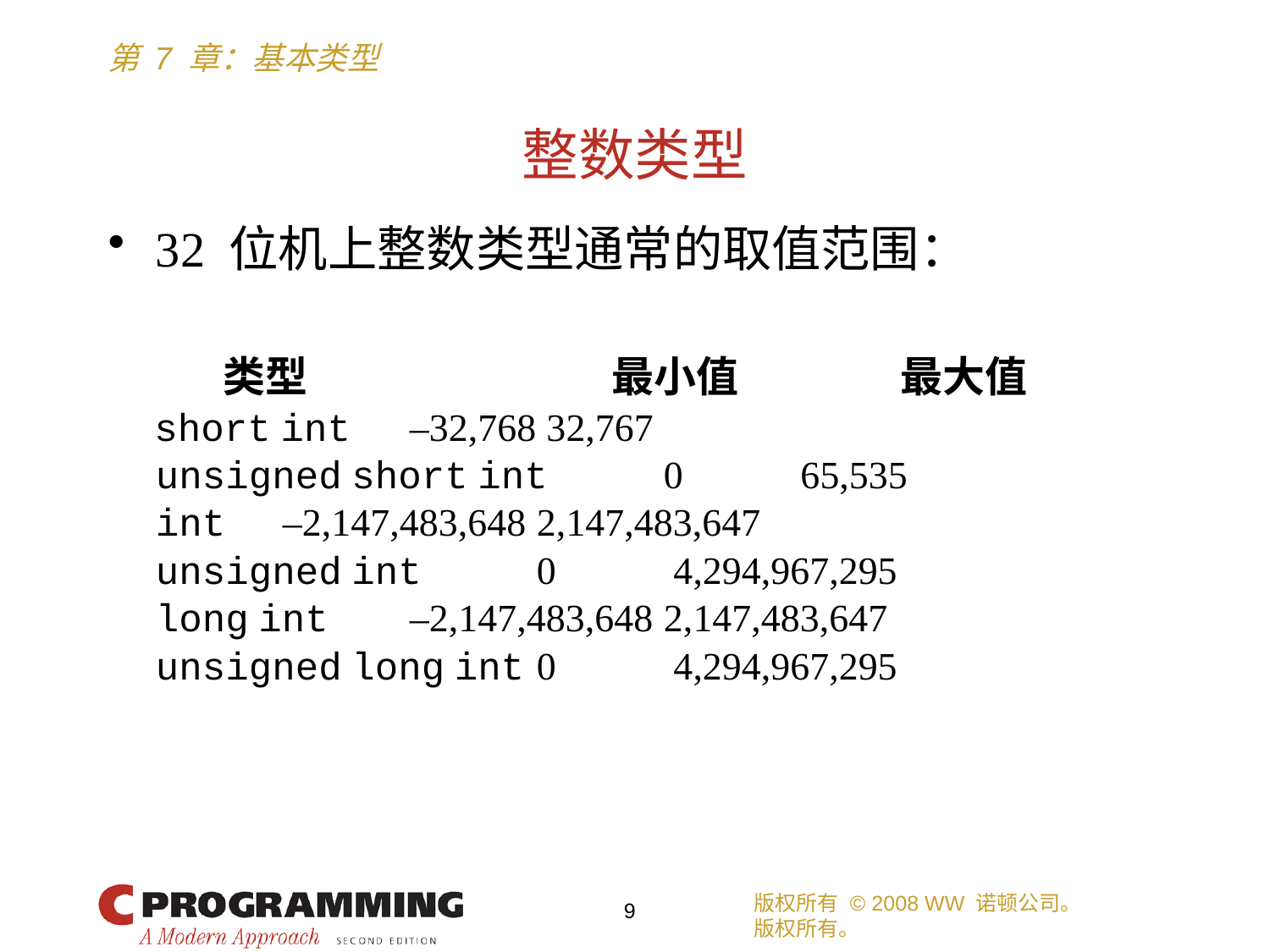

# 整数类型
32 位机上整数类型通常的取值范围：

           类型                                最小值                 最大值
  short int	–32,768	 32,767
	unsigned short int	0	 65,535
	int	–2,147,483,648	2,147,483,647
	unsigned int	0	 4,294,967,295
	long int	–2,147,483,648	2,147,483,647
	unsigned long int	0	 4,294,967,295
版权所有 © 2008 WW 诺顿公司。
版权所有。
9